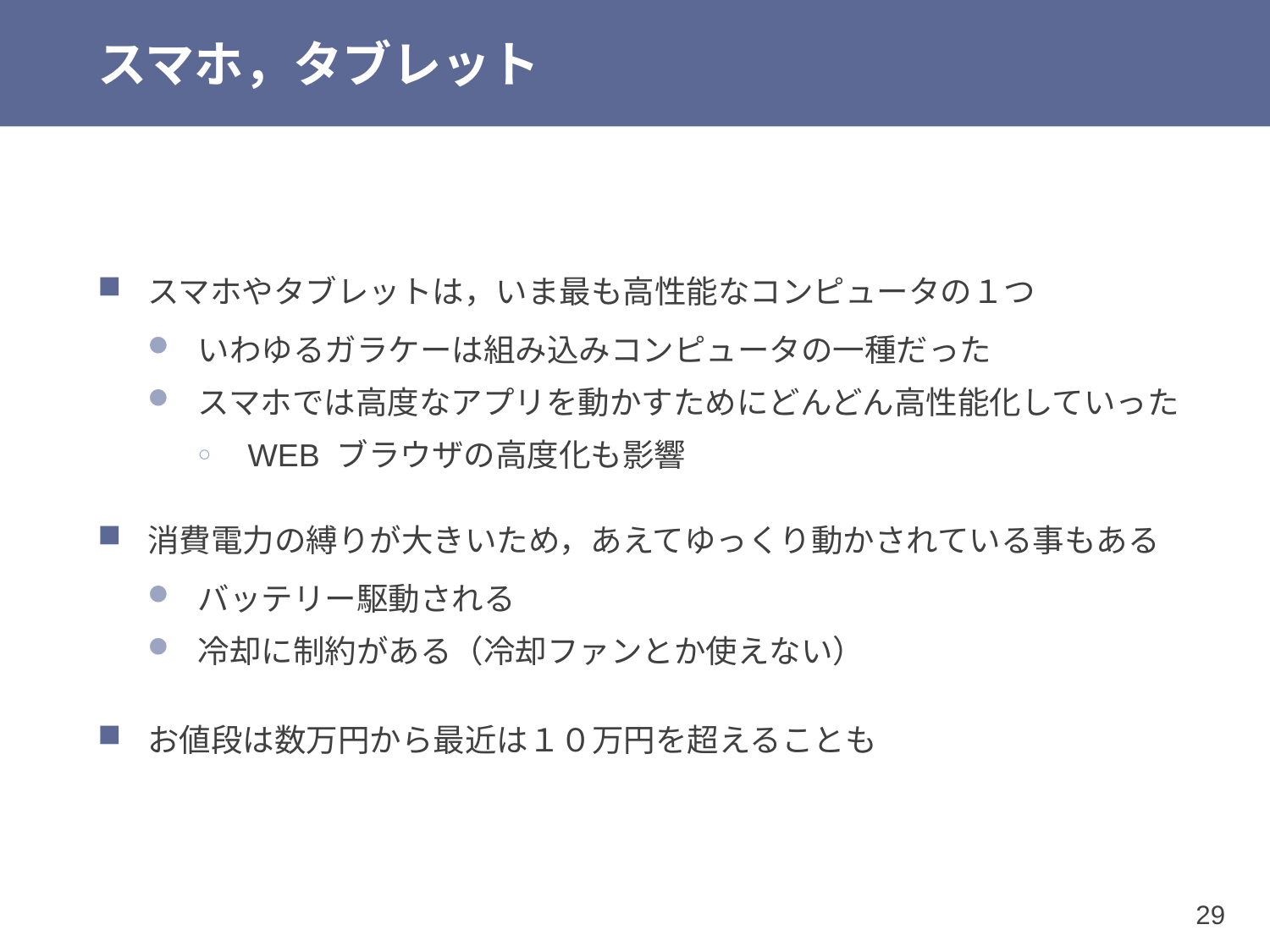

# スマホ，タブレット
スマホやタブレットは，いま最も高性能なコンピュータの１つ
いわゆるガラケーは組み込みコンピュータの一種だった
スマホでは高度なアプリを動かすためにどんどん高性能化していった
WEB ブラウザの高度化も影響
消費電力の縛りが大きいため，あえてゆっくり動かされている事もある
バッテリー駆動される
冷却に制約がある（冷却ファンとか使えない）
お値段は数万円から最近は１０万円を超えることも